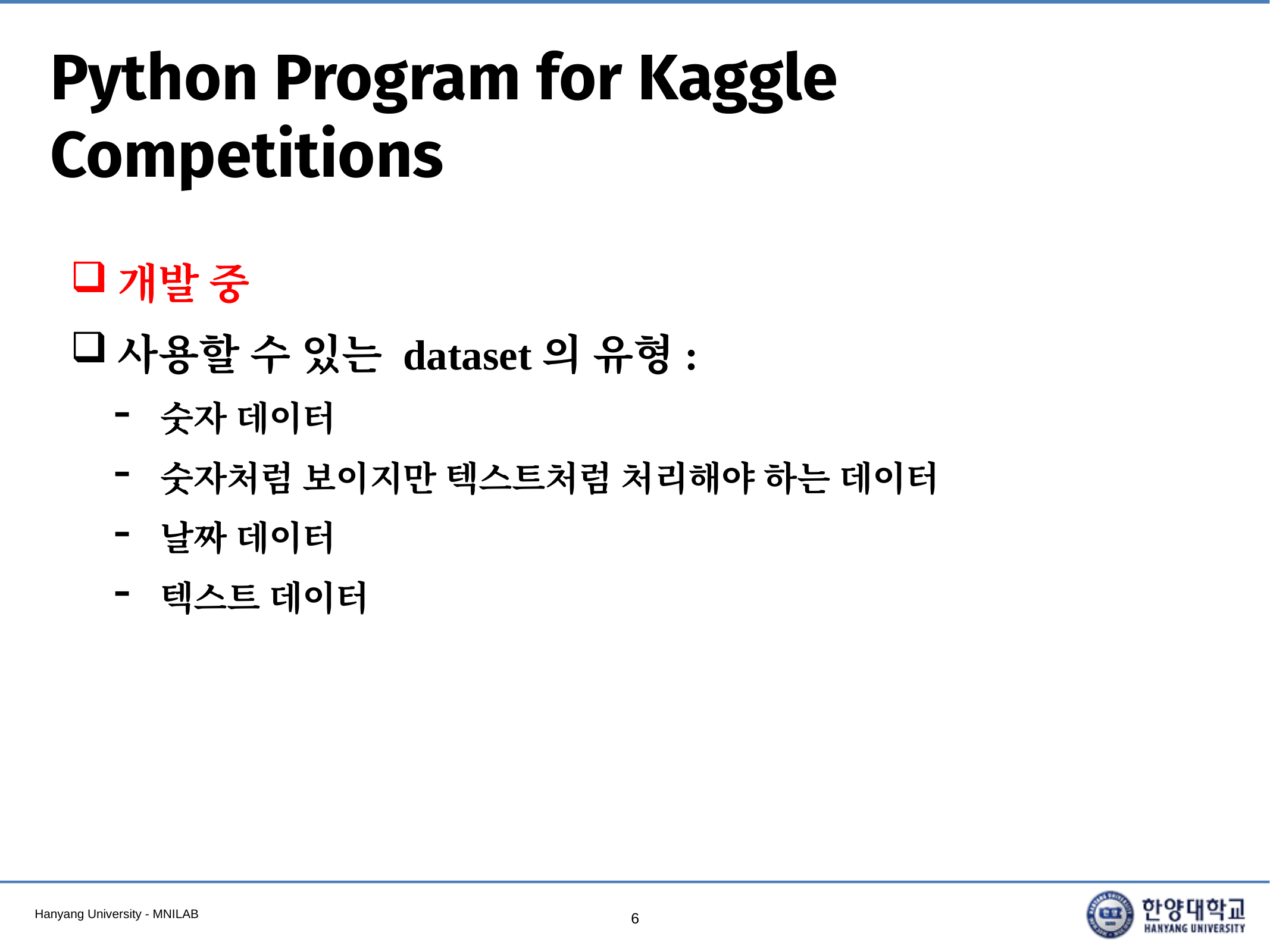

# Python Program for Kaggle Competitions
개발 중
사용할 수 있는 dataset의 유형:
숫자 데이터
숫자처럼 보이지만 텍스트처럼 처리해야 하는 데이터
날짜 데이터
텍스트 데이터
6